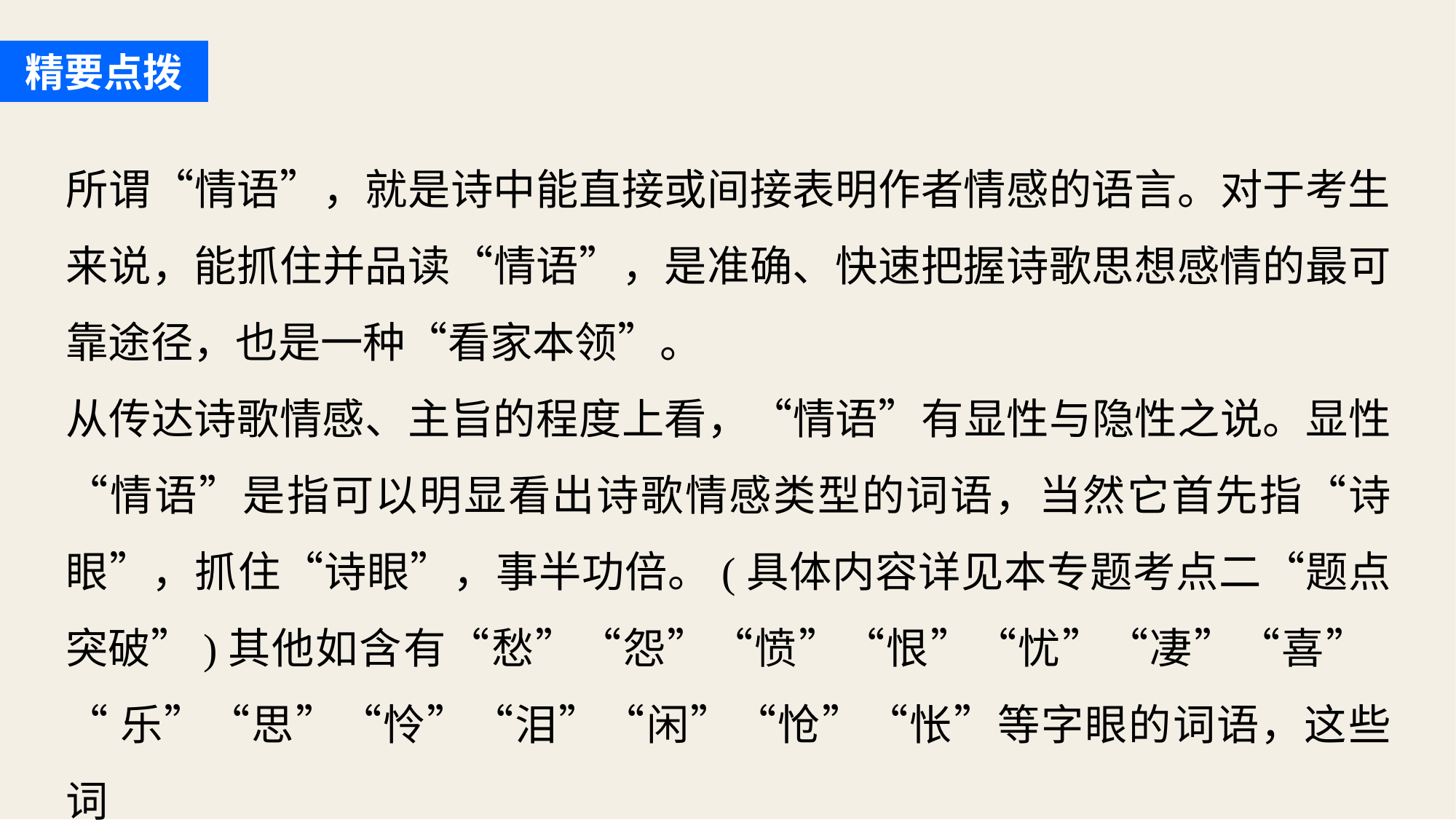

精要点拨
所谓“情语”，就是诗中能直接或间接表明作者情感的语言。对于考生来说，能抓住并品读“情语”，是准确、快速把握诗歌思想感情的最可靠途径，也是一种“看家本领”。
从传达诗歌情感、主旨的程度上看，“情语”有显性与隐性之说。显性“情语”是指可以明显看出诗歌情感类型的词语，当然它首先指“诗眼”，抓住“诗眼”，事半功倍。(具体内容详见本专题考点二“题点突破”)其他如含有“愁”“怨”“愤”“恨”“忧”“凄”“喜”
“乐”“思”“怜”“泪”“闲”“怆”“怅”等字眼的词语，这些词